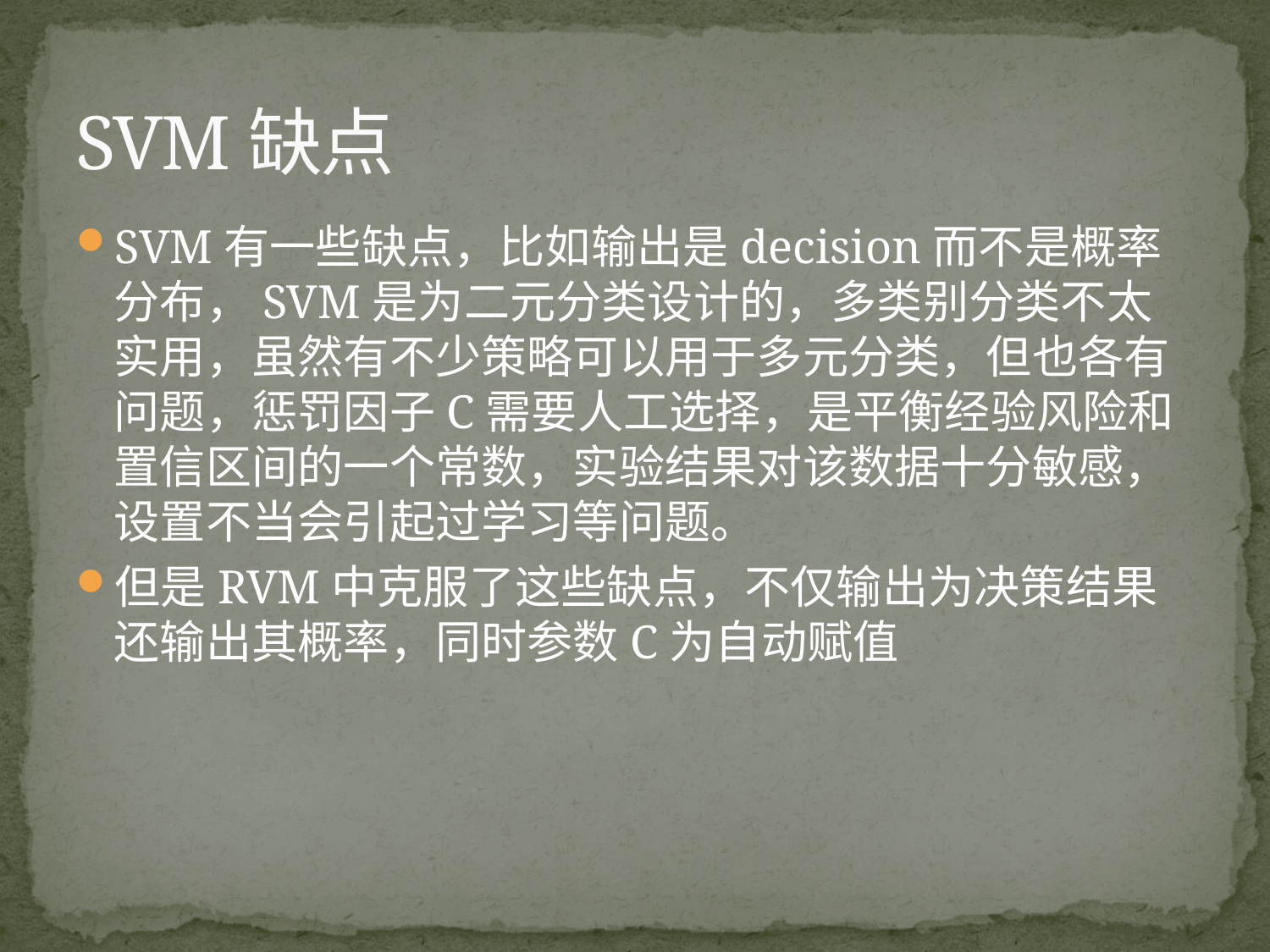

# SVM缺点
SVM有一些缺点，比如输出是decision而不是概率分布，SVM是为二元分类设计的，多类别分类不太实用，虽然有不少策略可以用于多元分类，但也各有问题，惩罚因子C需要人工选择，是平衡经验风险和置信区间的一个常数，实验结果对该数据十分敏感，设置不当会引起过学习等问题。
但是RVM中克服了这些缺点，不仅输出为决策结果还输出其概率，同时参数C为自动赋值